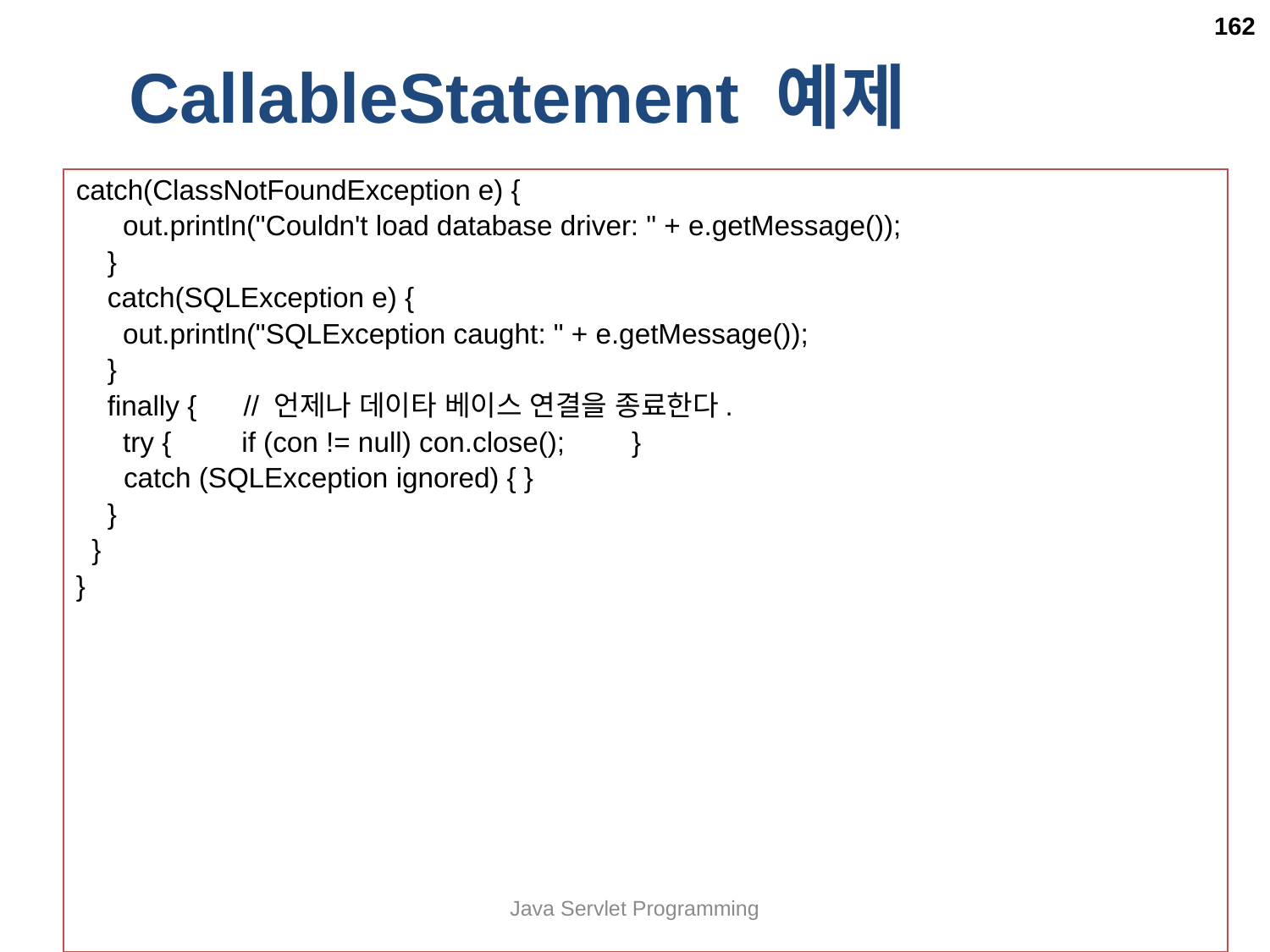

162
CallableStatement 예제
catch(ClassNotFoundException e) {
      out.println("Couldn't load database driver: " + e.getMessage());
    }
    catch(SQLException e) {
      out.println("SQLException caught: " + e.getMessage());
    }
    finally {      // 언제나 데이타 베이스 연결을 종료한다.
      try {         if (con != null) con.close(); 	}
	catch (SQLException ignored) { }
    }
  }
}
Java Servlet Programming